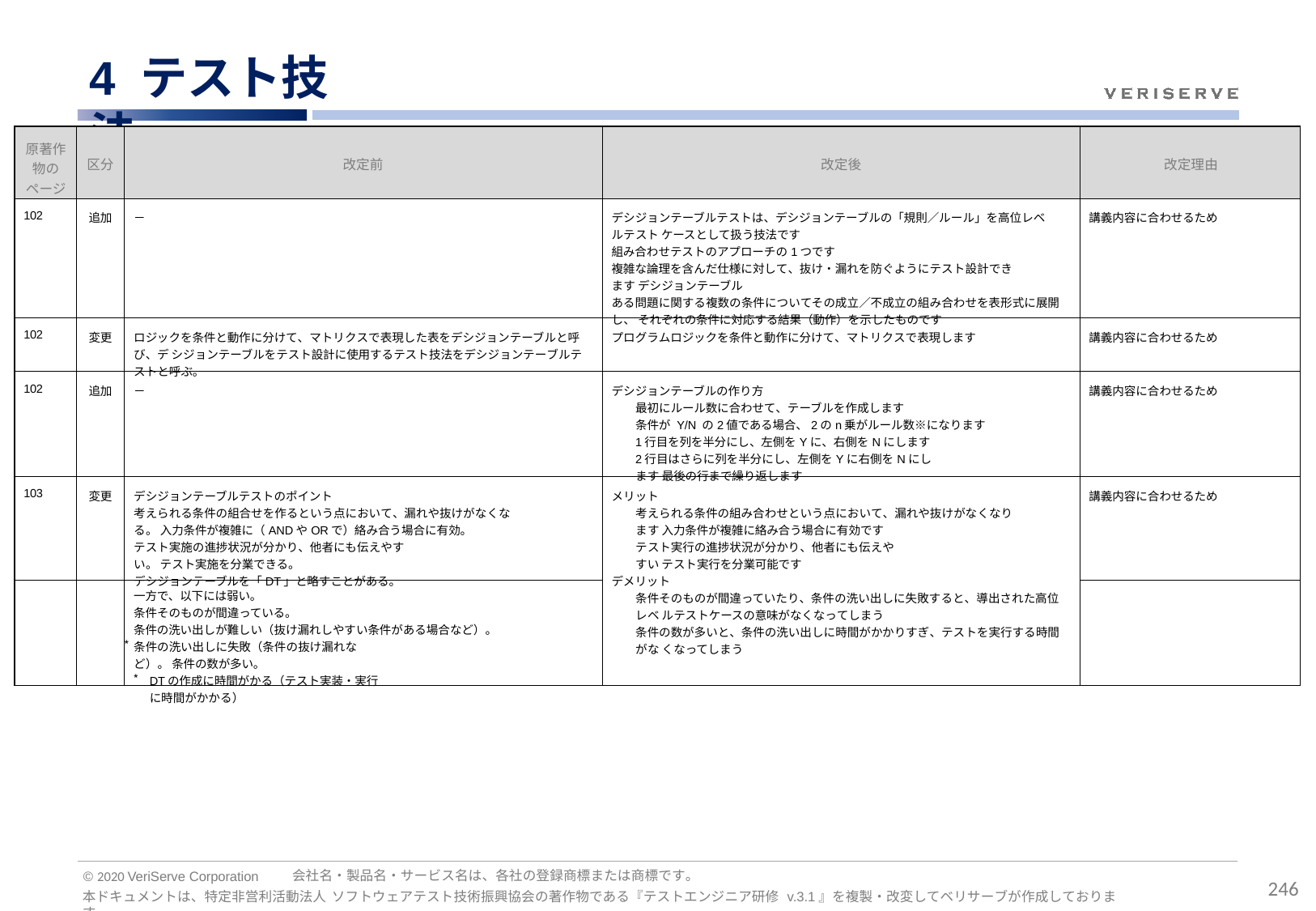

# 4 テスト技法

| 原著作 物の ページ | 区分 | 改定前 | 改定後 | 改定理由 |
| --- | --- | --- | --- | --- |
| 102 | 追加 | － | デシジョンテーブルテストは、デシジョンテーブルの「規則／ルール」を高位レベルテスト ケースとして扱う技法です 組み合わせテストのアプローチの1つです 複雑な論理を含んだ仕様に対して、抜け・漏れを防ぐようにテスト設計できます デシジョンテーブル ある問題に関する複数の条件についてその成立／不成立の組み合わせを表形式に展開し、 それぞれの条件に対応する結果（動作）を示したものです | 講義内容に合わせるため |
| 102 | 変更 | ロジックを条件と動作に分けて、マトリクスで表現した表をデシジョンテーブルと呼び、デ シジョンテーブルをテスト設計に使用するテスト技法をデシジョンテーブルテストと呼ぶ。 | プログラムロジックを条件と動作に分けて、マトリクスで表現します | 講義内容に合わせるため |
| 102 | 追加 | － | デシジョンテーブルの作り方 最初にルール数に合わせて、テーブルを作成します 条件が Y/N の2値である場合、2のn乗がルール数※になります 1行目を列を半分にし、左側をYに、右側をNにします 2行目はさらに列を半分にし、左側をYに右側をNにします 最後の行まで繰り返します | 講義内容に合わせるため |
| 103 | 変更 | デシジョンテーブルテストのポイント 考えられる条件の組合せを作るという点において、漏れや抜けがなくなる。 入力条件が複雑に（ANDやORで）絡み合う場合に有効。 テスト実施の進捗状況が分かり、他者にも伝えやすい。 テスト実施を分業できる。 デシジョンテーブルを「DT」と略すことがある。 | メリット 考えられる条件の組み合わせという点において、漏れや抜けがなくなります 入力条件が複雑に絡み合う場合に有効です テスト実行の進捗状況が分かり、他者にも伝えやすい テスト実行を分業可能です デメリット 条件そのものが間違っていたり、条件の洗い出しに失敗すると、導出された高位レベ ルテストケースの意味がなくなってしまう 条件の数が多いと、条件の洗い出しに時間がかかりすぎ、テストを実行する時間がな くなってしまう | 講義内容に合わせるため |
|  |  | 一方で、以下には弱い。 条件そのものが間違っている。 条件の洗い出しが難しい（抜け漏れしやすい条件がある場合など）。 条件の洗い出しに失敗（条件の抜け漏れなど）。 条件の数が多い。 DTの作成に時間がかる（テスト実装・実行に時間がかかる） |  |  |
会社名・製品名・サービス名は、各社の登録商標または商標です。
© 2020 VeriServe Corporation
246
本ドキュメントは、特定非営利活動法人 ソフトウェアテスト技術振興協会の著作物である『テストエンジニア研修 v.3.1』を複製・改変してベリサーブが作成しております。